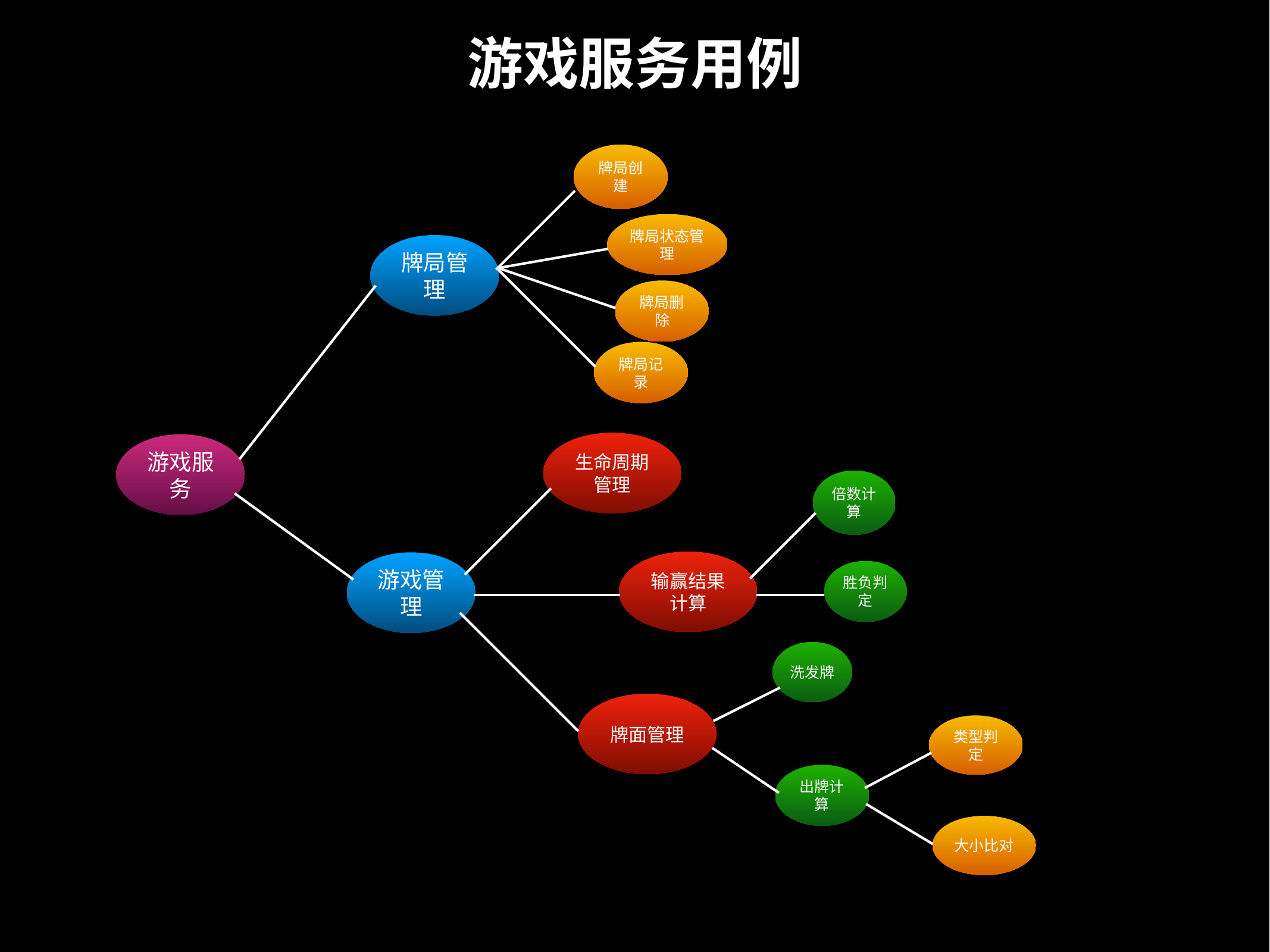

游戏服务用例
牌局创建

牌局状态管理
牌局管理

牌局删除

牌局记录
生命周期管理
游戏服务
倍数计算

输赢结果计算
游戏管理
胜负判定

洗发牌

牌面管理
类型判定

出牌计算

大小比对